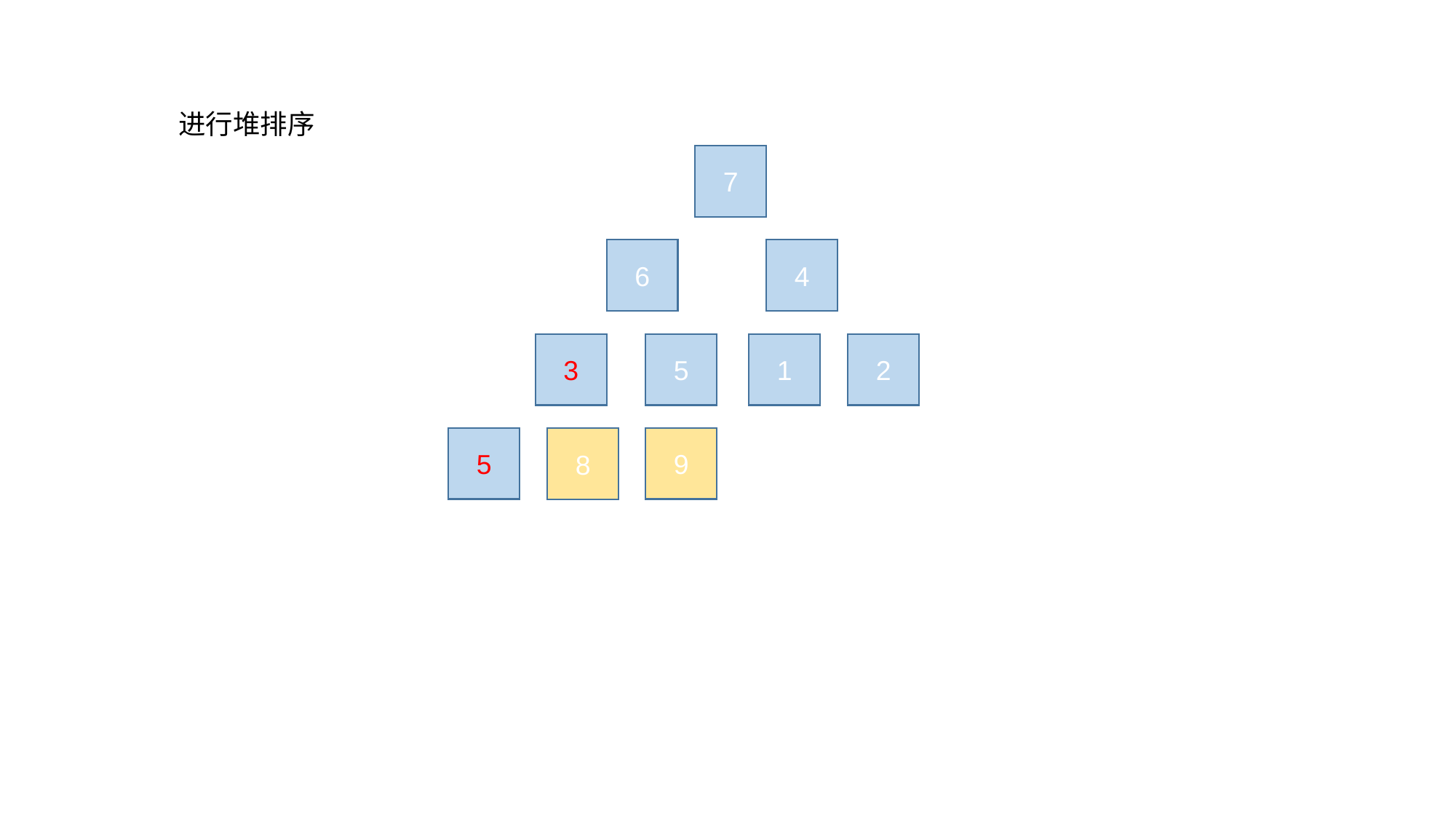

进行堆排序
7
6
4
3
5
1
2
5
9
8